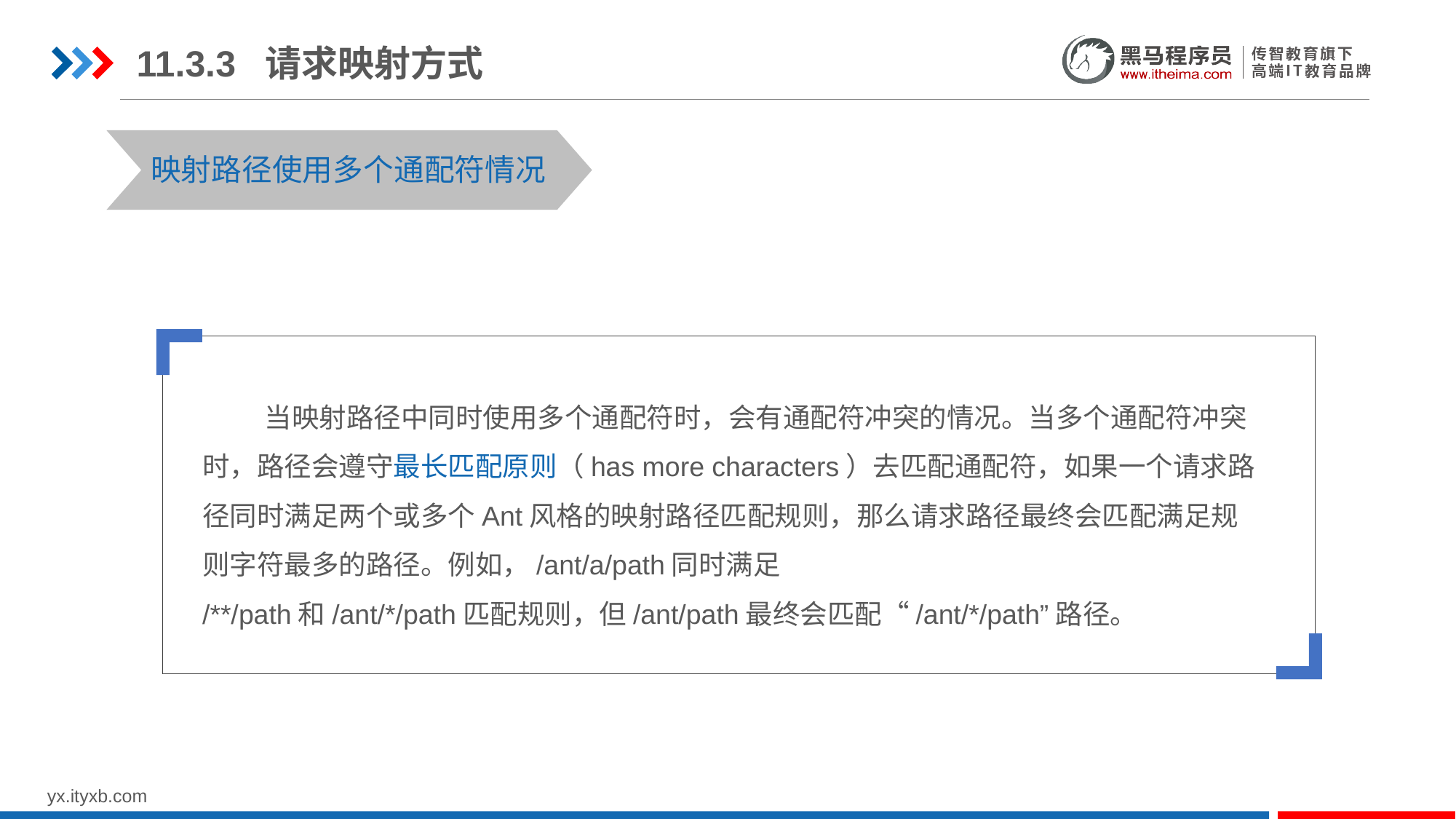

11.3.3  请求映射方式

映射路径使用多个通配符情况

         当映射路径中同时使用多个通配符时，会有通配符冲突的情况。当多个通配符冲突时，路径会遵守最长匹配原则（has more characters）去匹配通配符，如果一个请求路径同时满足两个或多个Ant风格的映射路径匹配规则，那么请求路径最终会匹配满足规则字符最多的路径。例如，/ant/a/path同时满足 /**/path和/ant/*/path匹配规则，但/ant/path最终会匹配“/ant/*/path”路径。